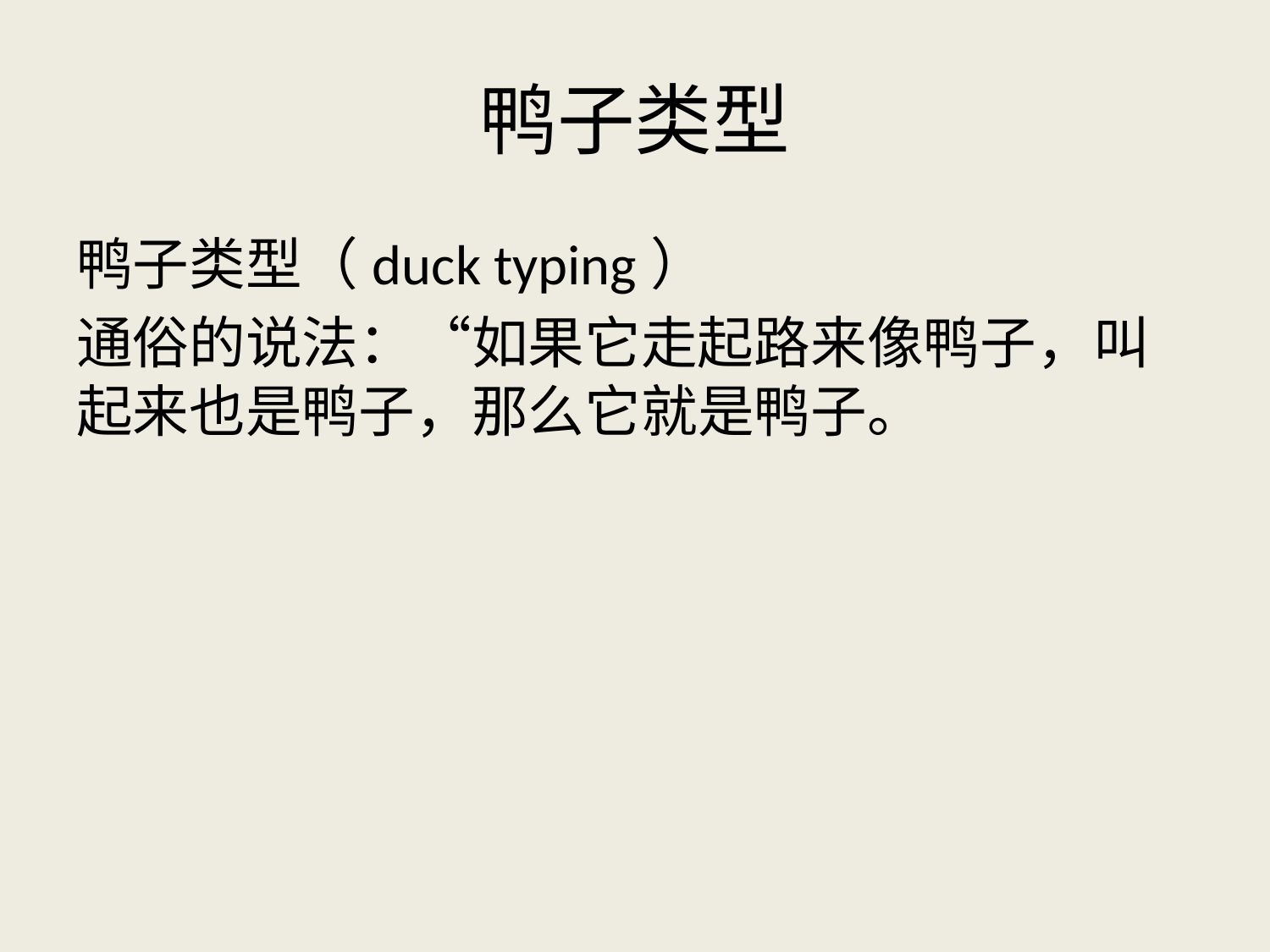

# 鸭子类型
鸭子类型（duck typing）
通俗的说法：“如果它走起路来像鸭子，叫起来也是鸭子，那么它就是鸭子。